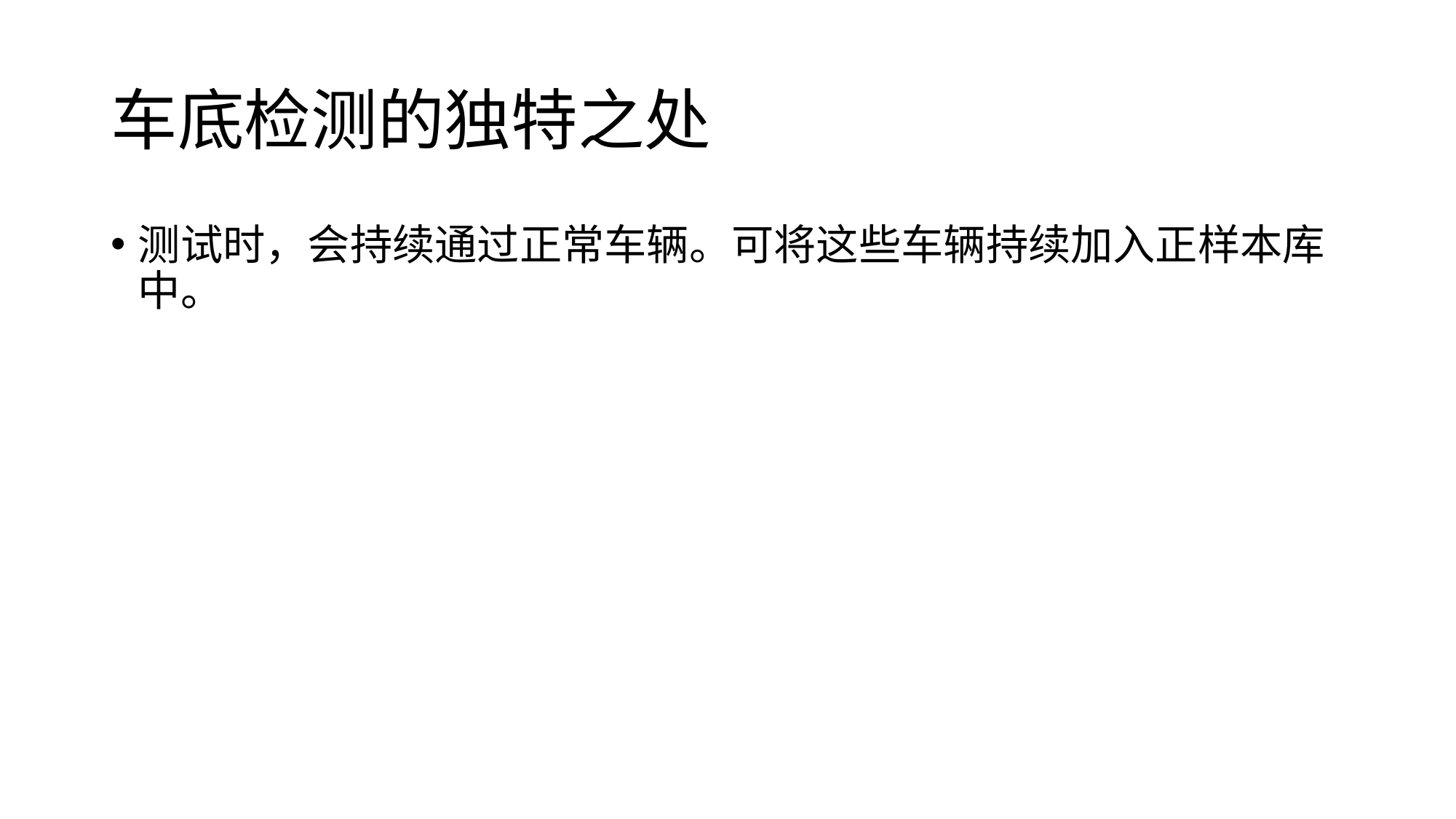

# 车底检测的独特之处
测试时，会持续通过正常车辆。可将这些车辆持续加入正样本库中。